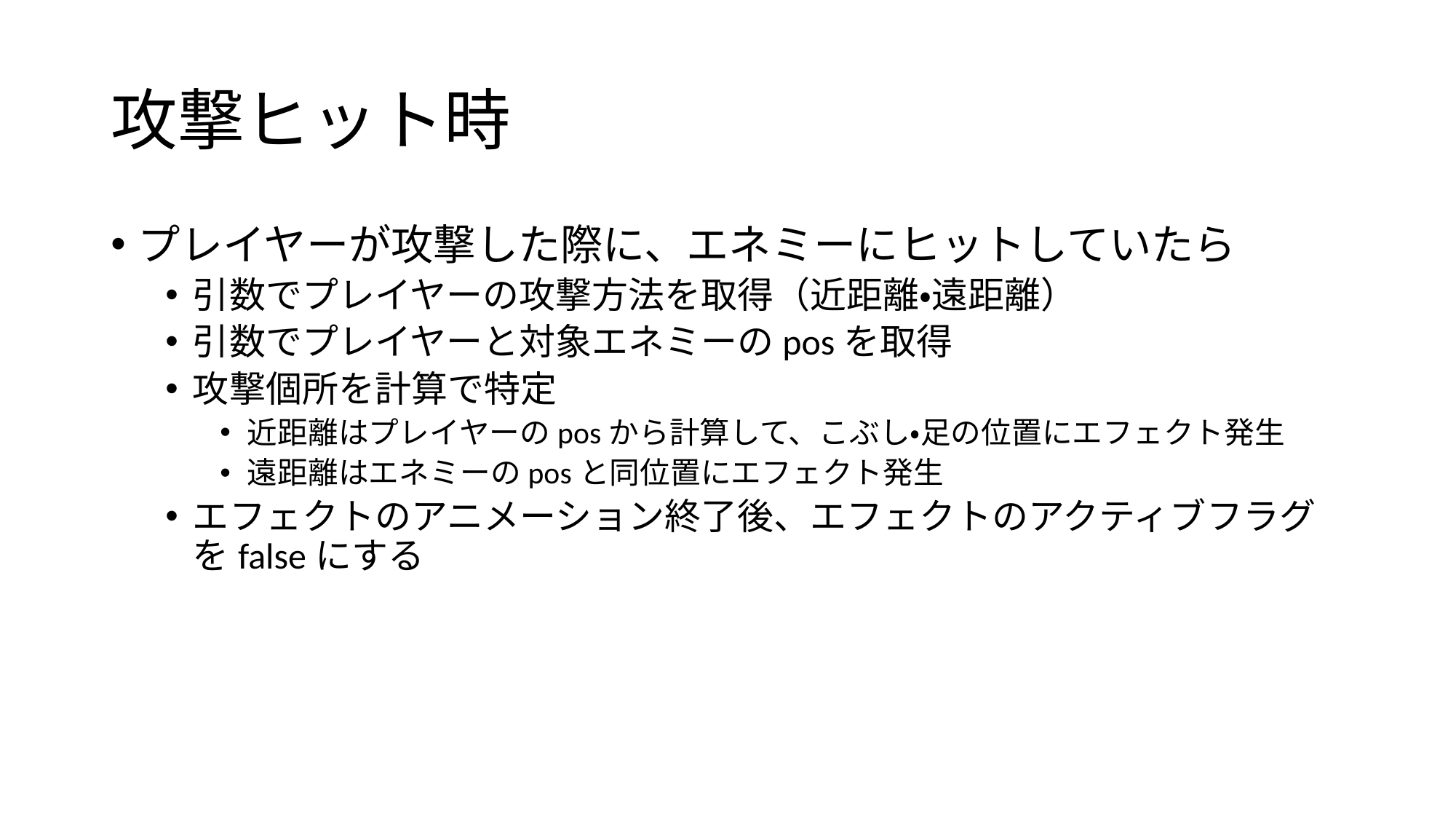

# 攻撃ヒット時
プレイヤーが攻撃した際に、エネミーにヒットしていたら
引数でプレイヤーの攻撃方法を取得（近距離・遠距離）
引数でプレイヤーと対象エネミーのposを取得
攻撃個所を計算で特定
近距離はプレイヤーのposから計算して、こぶし・足の位置にエフェクト発生
遠距離はエネミーのposと同位置にエフェクト発生
エフェクトのアニメーション終了後、エフェクトのアクティブフラグをfalseにする